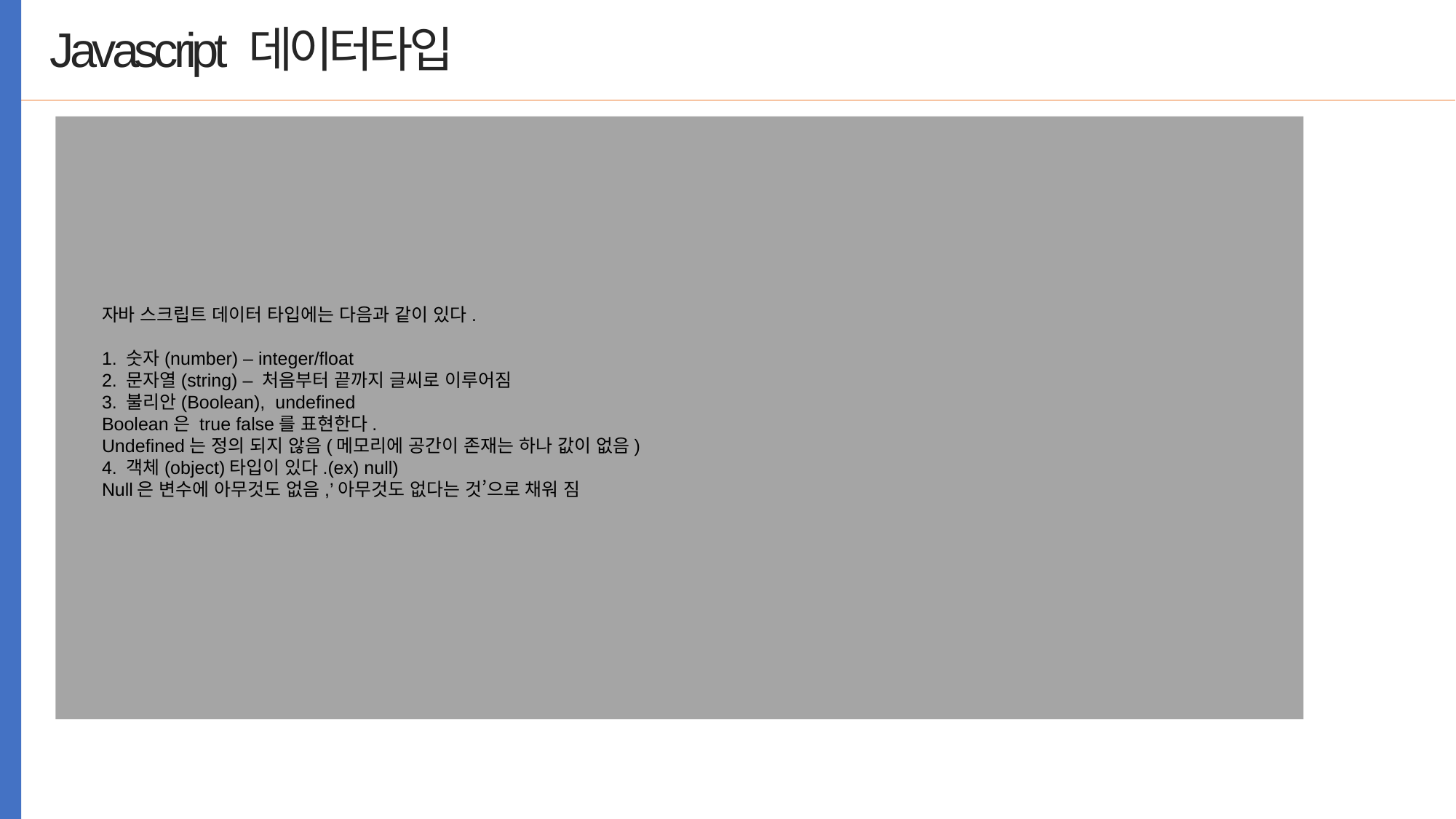

Javascript 데이터타입

자바 스크립트 데이터 타입에는 다음과 같이 있다.

1. 숫자(number) – integer/float
2. 문자열(string) – 처음부터 끝까지 글씨로 이루어짐
3. 불리안(Boolean),  undefined
Boolean은 true false를 표현한다.
Undefined는 정의 되지 않음(메모리에 공간이 존재는 하나 값이 없음)
4. 객체(object)타입이 있다.(ex) null)
Null은 변수에 아무것도 없음,’아무것도 없다는 것’으로 채워 짐